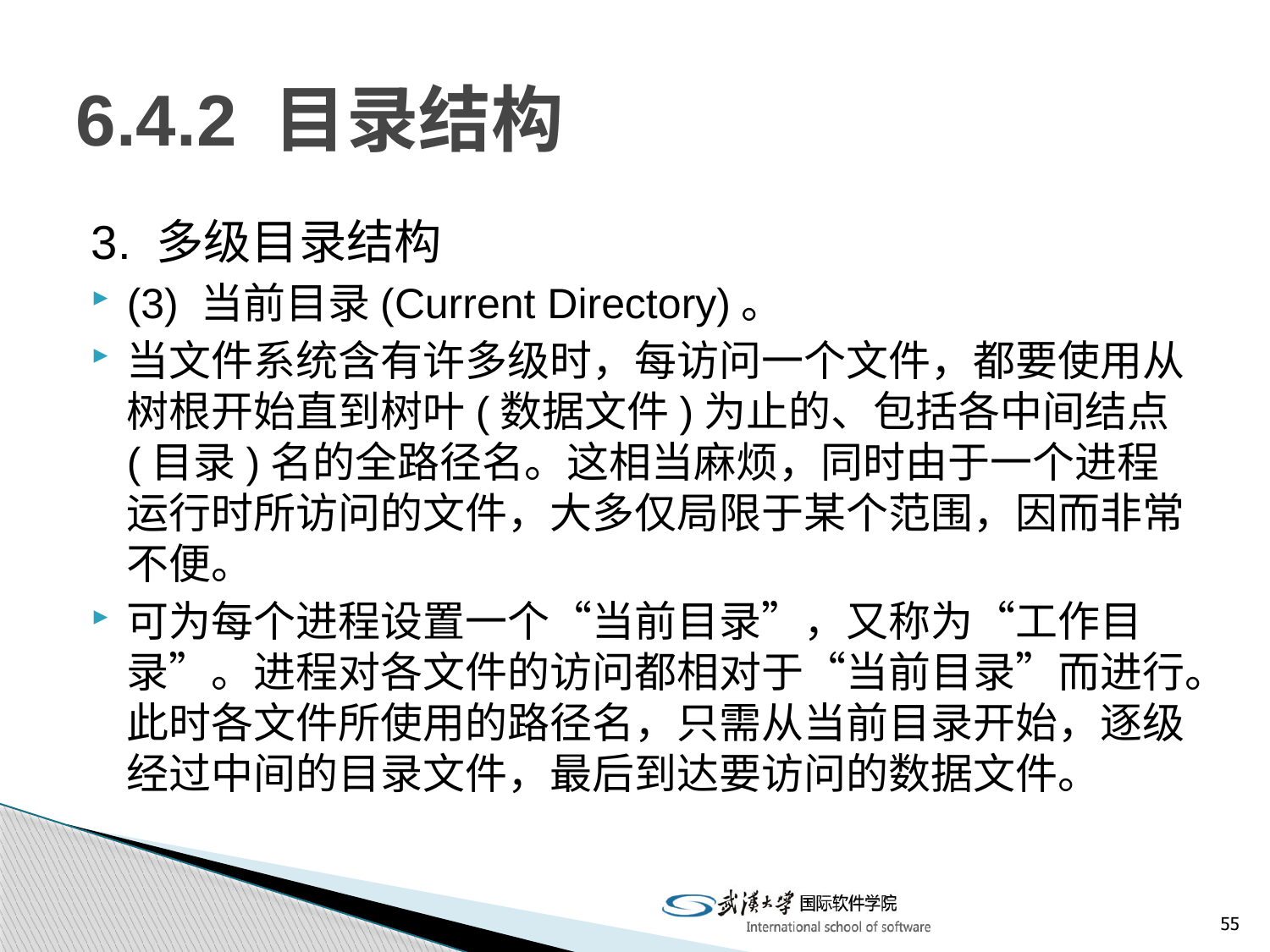

# 6.4.2 目录结构
3. 多级目录结构
(3) 当前目录(Current Directory)。
当文件系统含有许多级时，每访问一个文件，都要使用从树根开始直到树叶(数据文件)为止的、包括各中间结点(目录)名的全路径名。这相当麻烦，同时由于一个进程运行时所访问的文件，大多仅局限于某个范围，因而非常不便。
可为每个进程设置一个“当前目录”，又称为“工作目录”。进程对各文件的访问都相对于“当前目录”而进行。此时各文件所使用的路径名，只需从当前目录开始，逐级经过中间的目录文件，最后到达要访问的数据文件。
55